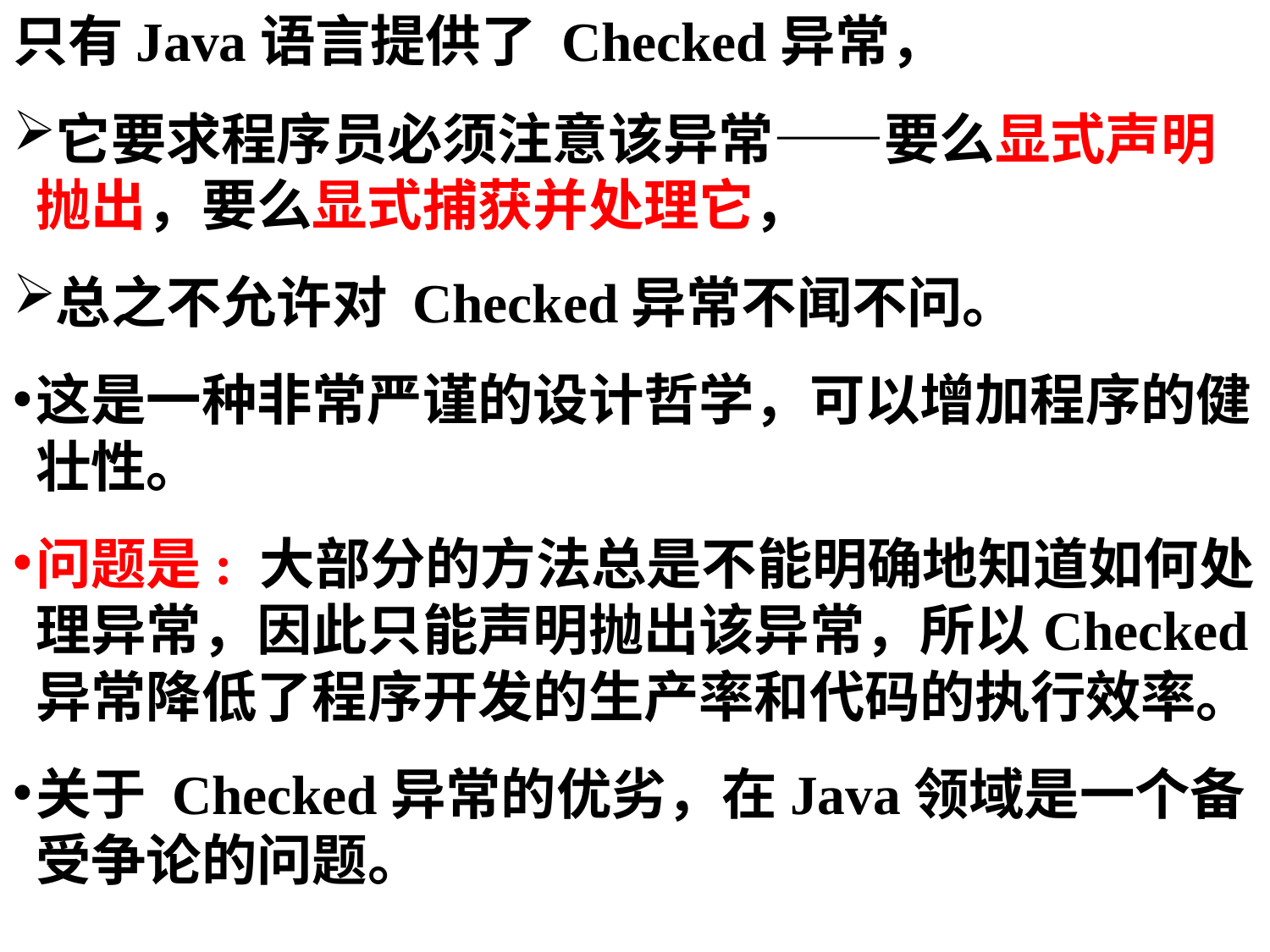

只有Java语言提供了 Checked异常，
它要求程序员必须注意该异常——要么显式声明抛出，要么显式捕获并处理它，
总之不允许对 Checked异常不闻不问。
这是一种非常严谨的设计哲学，可以增加程序的健壮性。
问题是: 大部分的方法总是不能明确地知道如何处理异常，因此只能声明抛出该异常，所以Checked异常降低了程序开发的生产率和代码的执行效率。
关于 Checked异常的优劣，在Java领域是一个备受争论的问题。